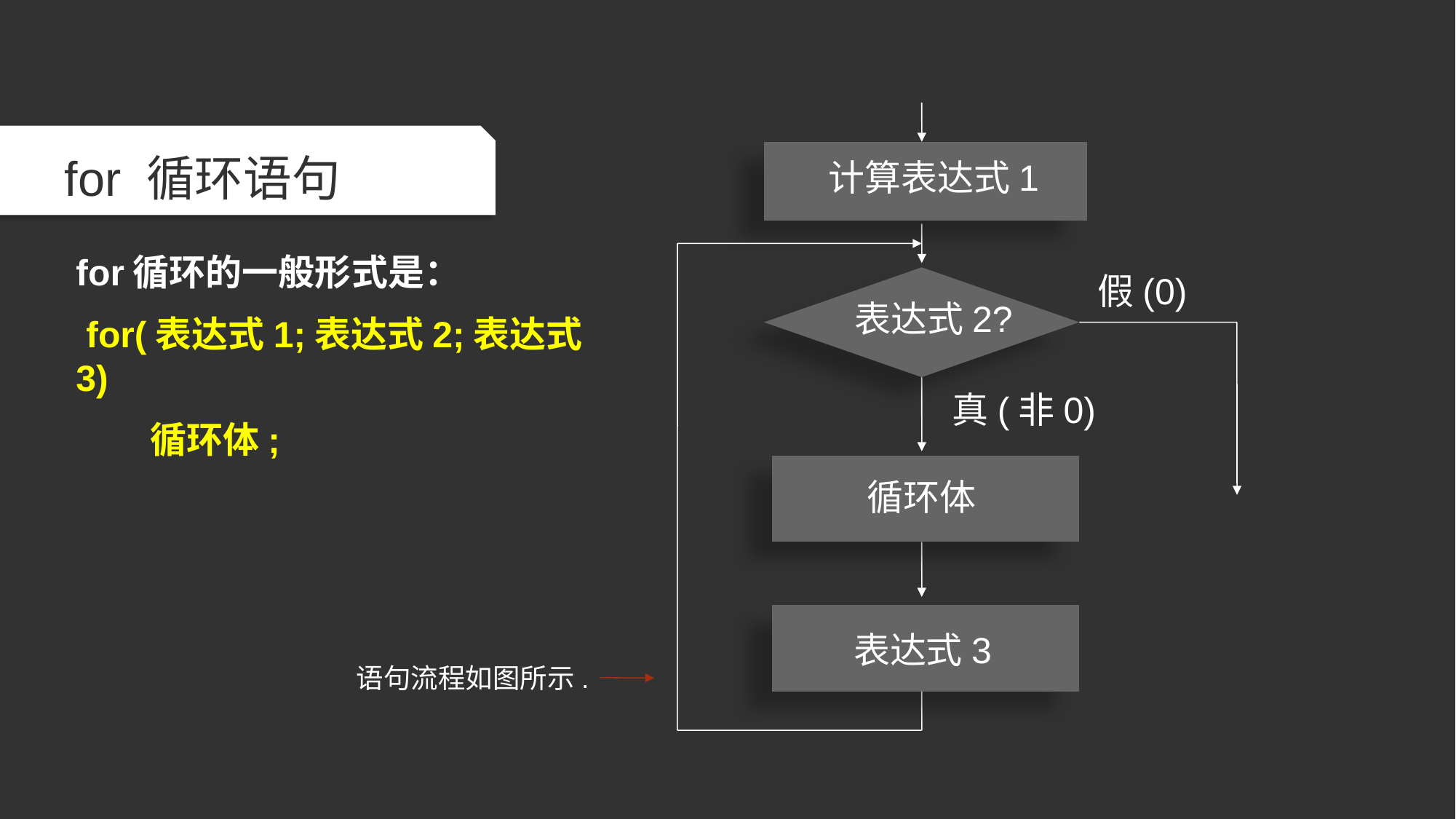

计算表达式1

假(0)

表达式2?

真(非0)

循环体

表达式3

    for 循环语句
for循环的一般形式是：
 for(表达式1;表达式2;表达式3)
        循环体;

语句流程如图所示.